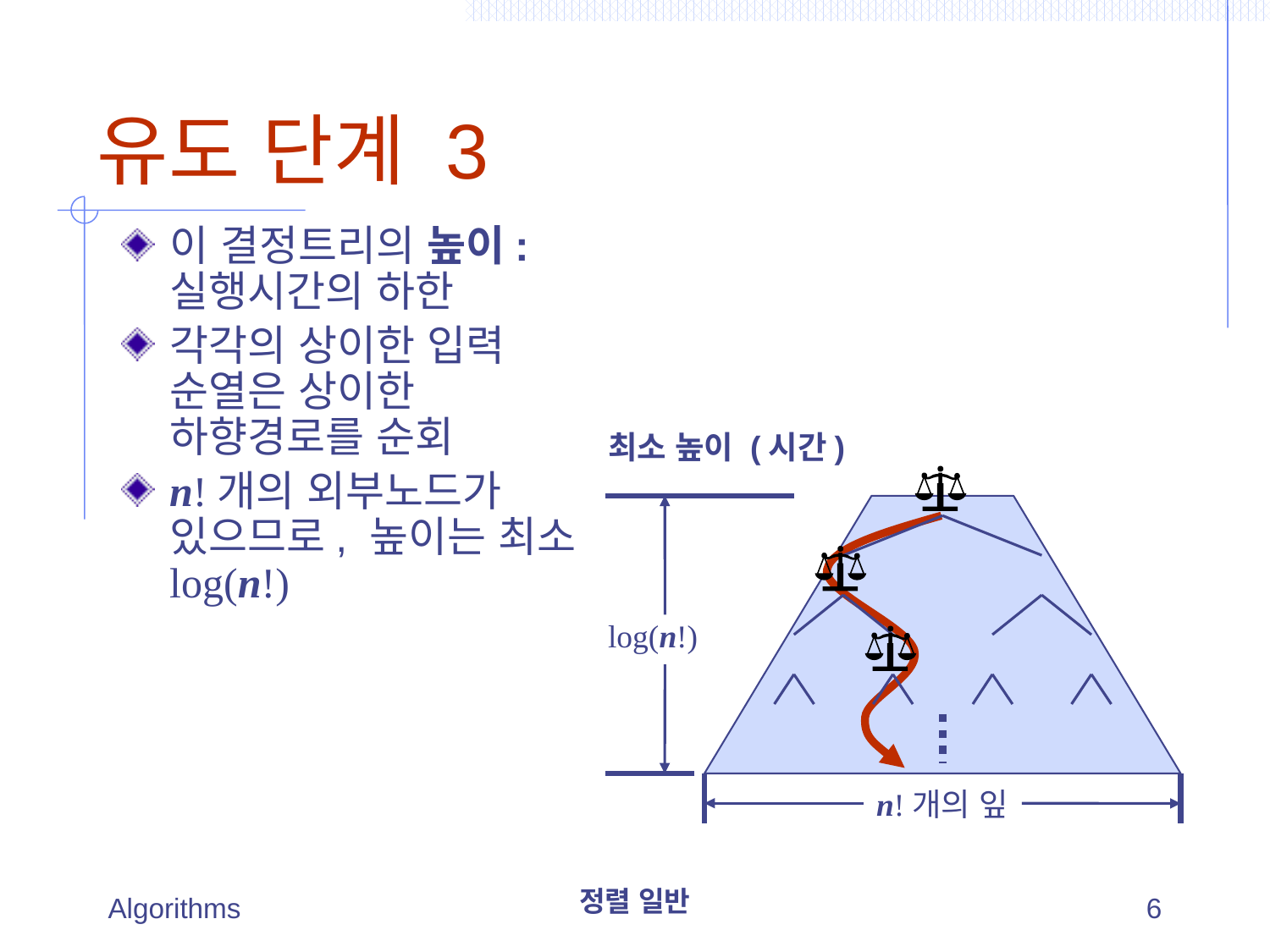

# 유도 단계 3
이 결정트리의 높이: 실행시간의 하한
각각의 상이한 입력 순열은 상이한 하향경로를 순회
n!개의 외부노드가 있으므로, 높이는 최소 log(n!)
최소 높이 (시간)

log(n!)

n!개의 잎
Algorithms
정렬 일반
6